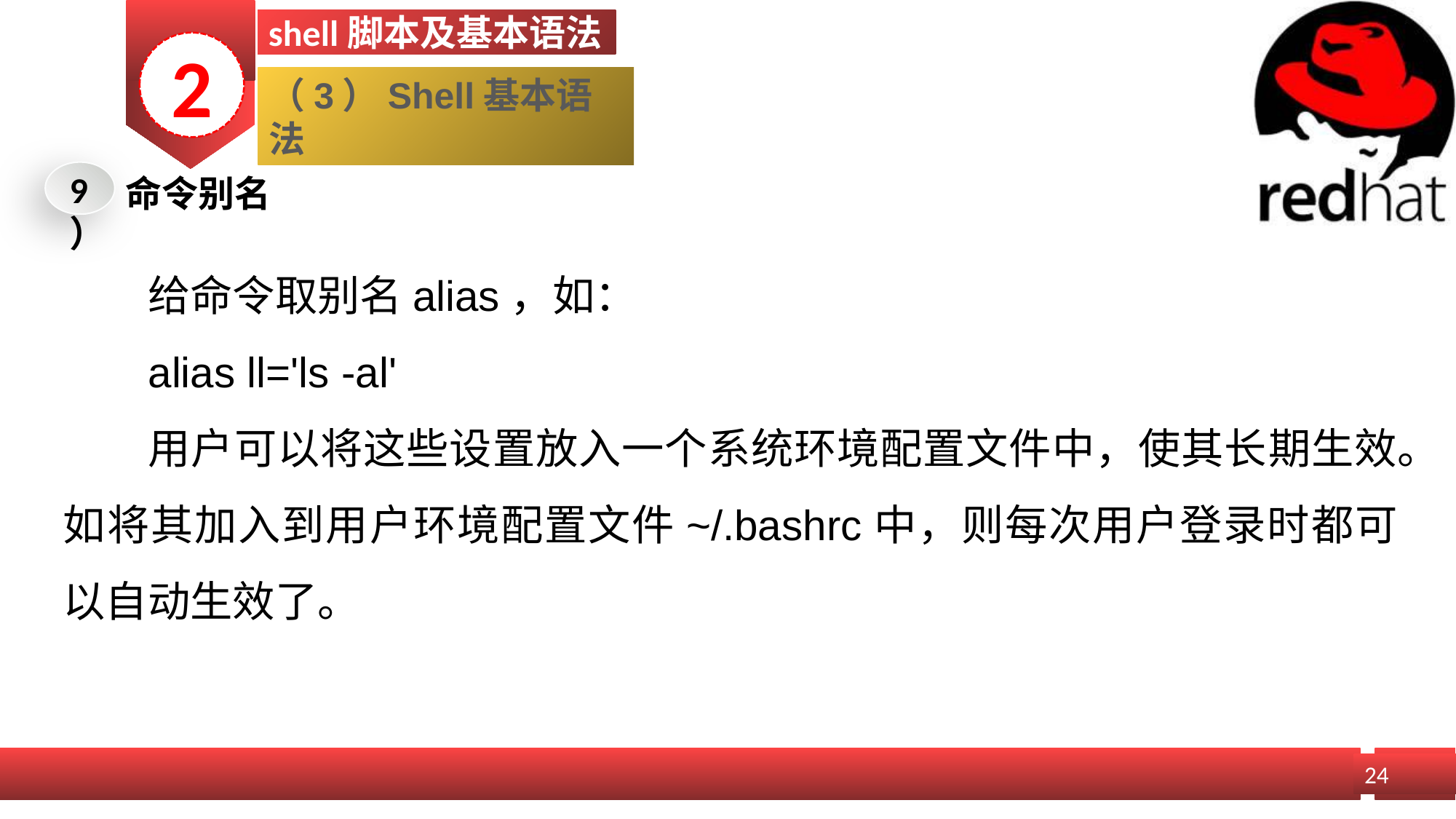

shell脚本及基本语法
2
（3）Shell基本语法
9）

命令别名
给命令取别名alias，如：
alias ll='ls -al'
用户可以将这些设置放入一个系统环境配置文件中，使其长期生效。如将其加入到用户环境配置文件~/.bashrc中，则每次用户登录时都可以自动生效了。